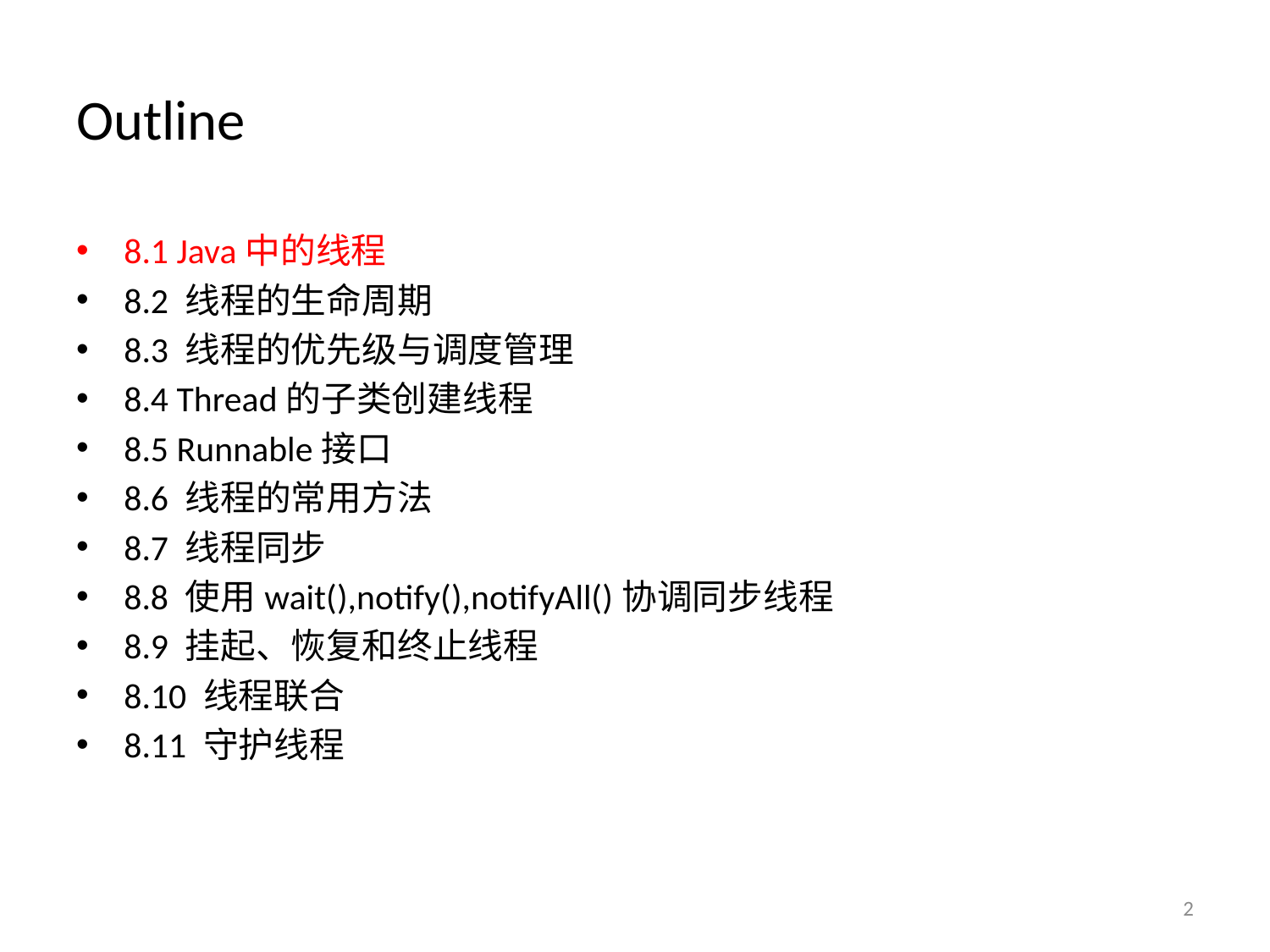

# Outline
8.1 Java中的线程
8.2 线程的生命周期
8.3 线程的优先级与调度管理
8.4 Thread的子类创建线程
8.5 Runnable接口
8.6 线程的常用方法
8.7 线程同步
8.8 使用wait(),notify(),notifyAll()协调同步线程
8.9 挂起、恢复和终止线程
8.10 线程联合
8.11 守护线程
2